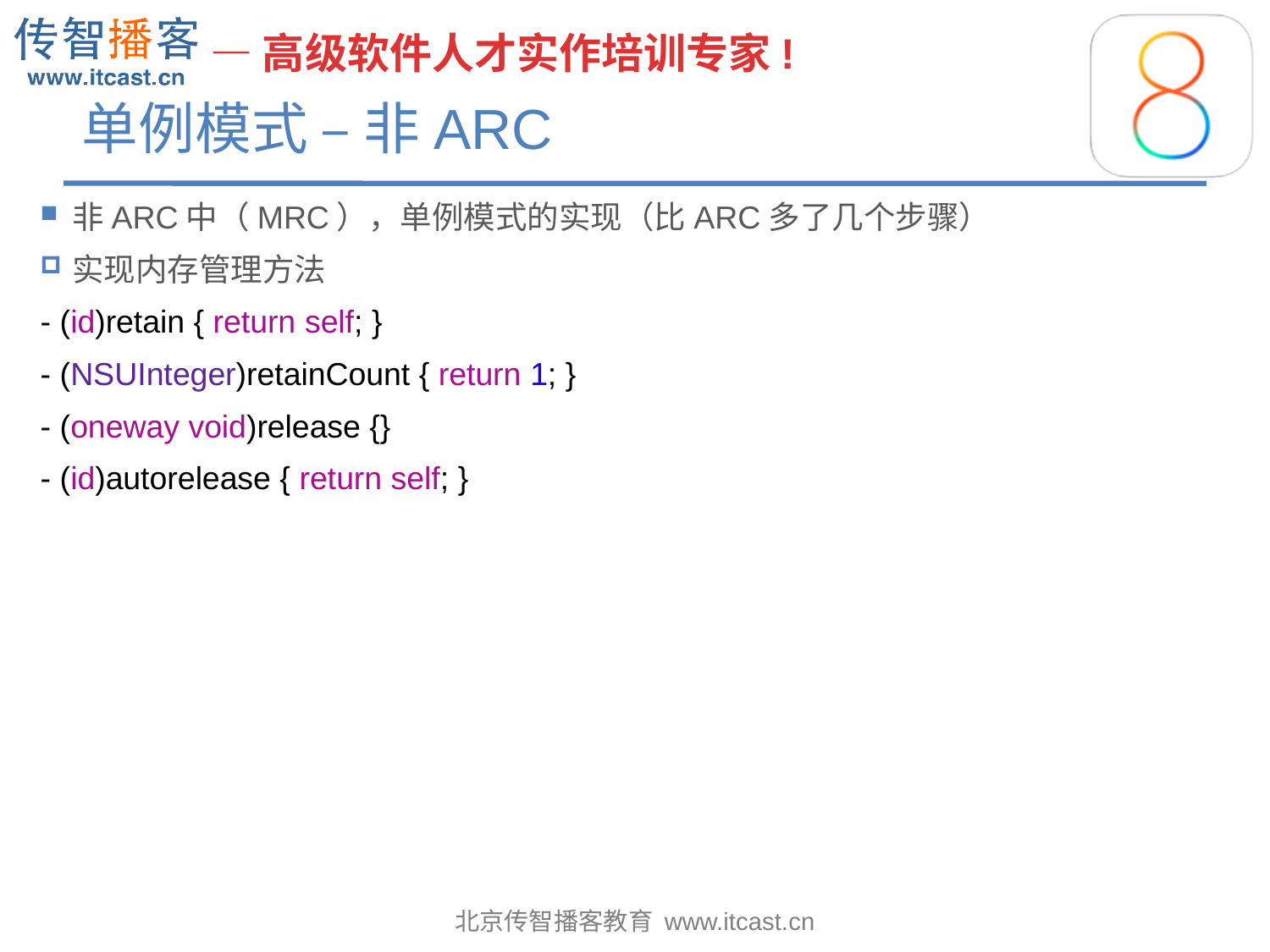

# 单例模式 – 非ARC
非ARC中（MRC），单例模式的实现（比ARC多了几个步骤）
实现内存管理方法
- (id)retain { return self; }
- (NSUInteger)retainCount { return 1; }
- (oneway void)release {}
- (id)autorelease { return self; }